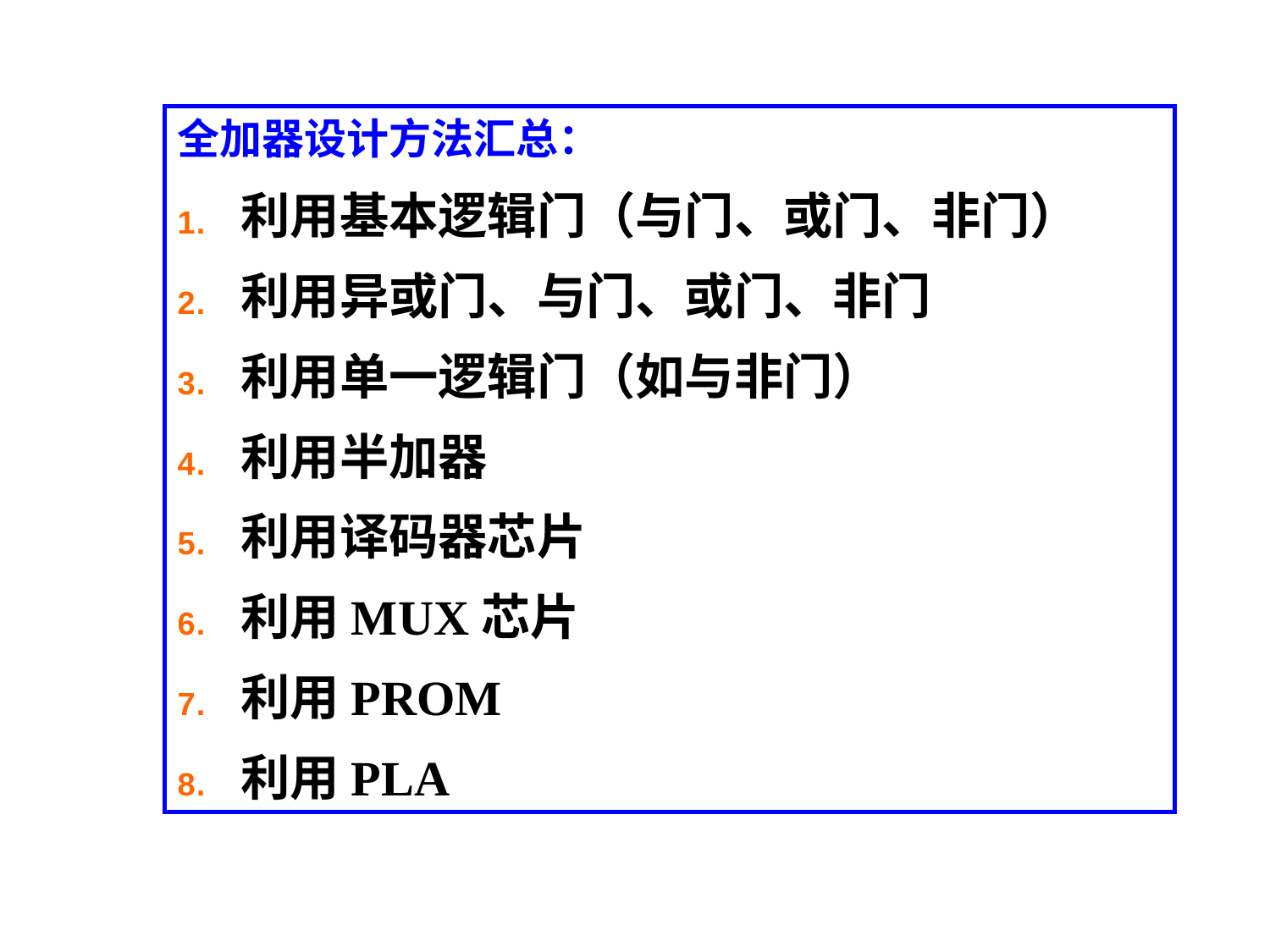

全加器设计方法汇总：
利用基本逻辑门（与门、或门、非门）
利用异或门、与门、或门、非门
利用单一逻辑门（如与非门）
利用半加器
利用译码器芯片
利用MUX芯片
利用PROM
利用PLA